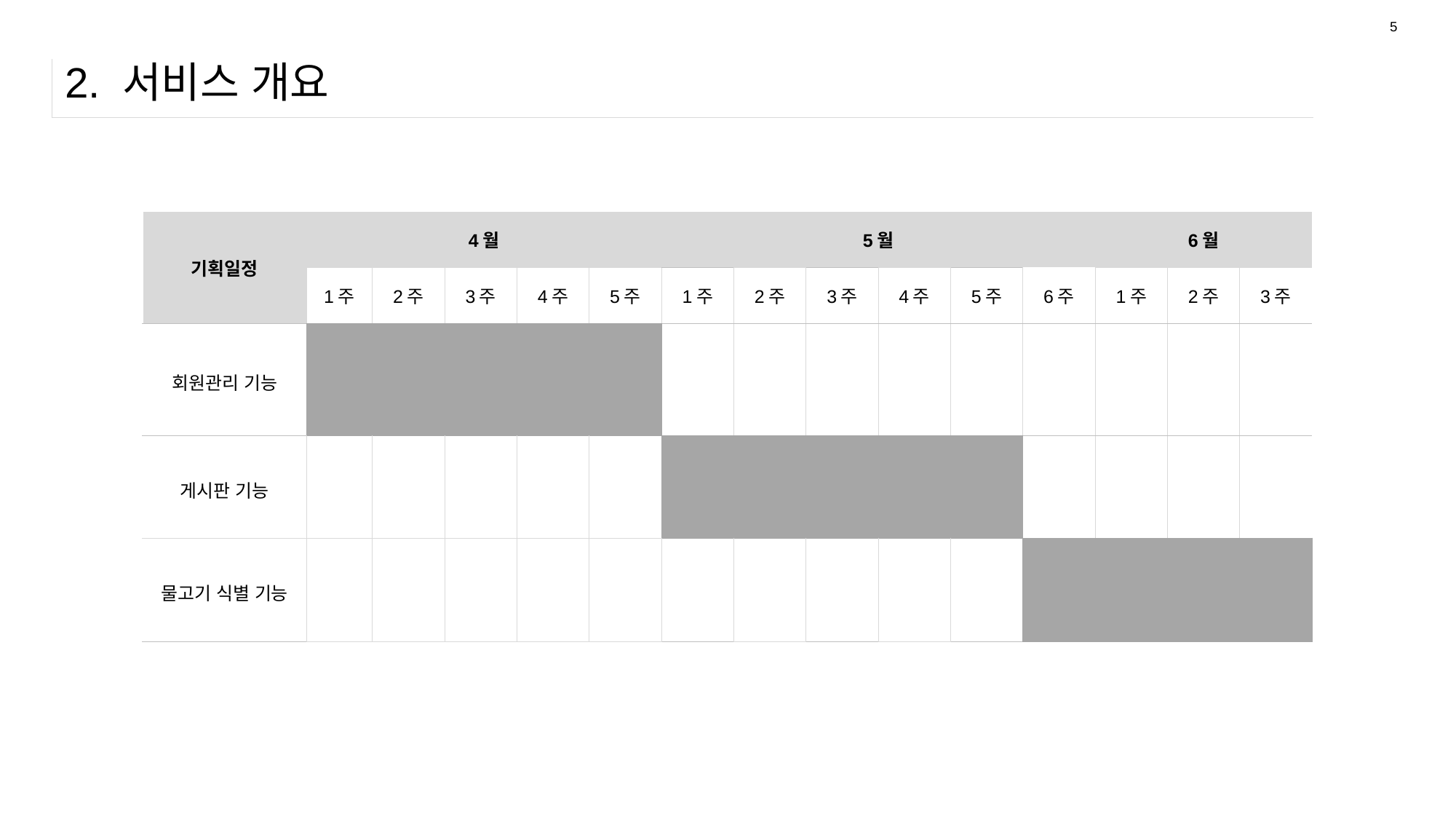

5
# 2. 서비스 개요
| 기획일정 | 4월 |  |  |  |  | 5월 |  |  |  |  |  | 6월 |  |  |
| --- | --- | --- | --- | --- | --- | --- | --- | --- | --- | --- | --- | --- | --- | --- |
|  | 1주 | 2주 | 3주 | 4주 | 5주 | 1주 | 2주 | 3주 | 4주 | 5주 | 6주 | 1주 | 2주 | 3주 |
| 회원관리 기능 |  |  |  |  |  |  |  |  |  |  |  |  |  |  |
| 게시판 기능 |  |  |  |  |  |  |  |  |  |  |  |  |  |  |
| 물고기 식별 기능 |  |  |  |  |  |  |  |  |  |  |  |  |  |  |